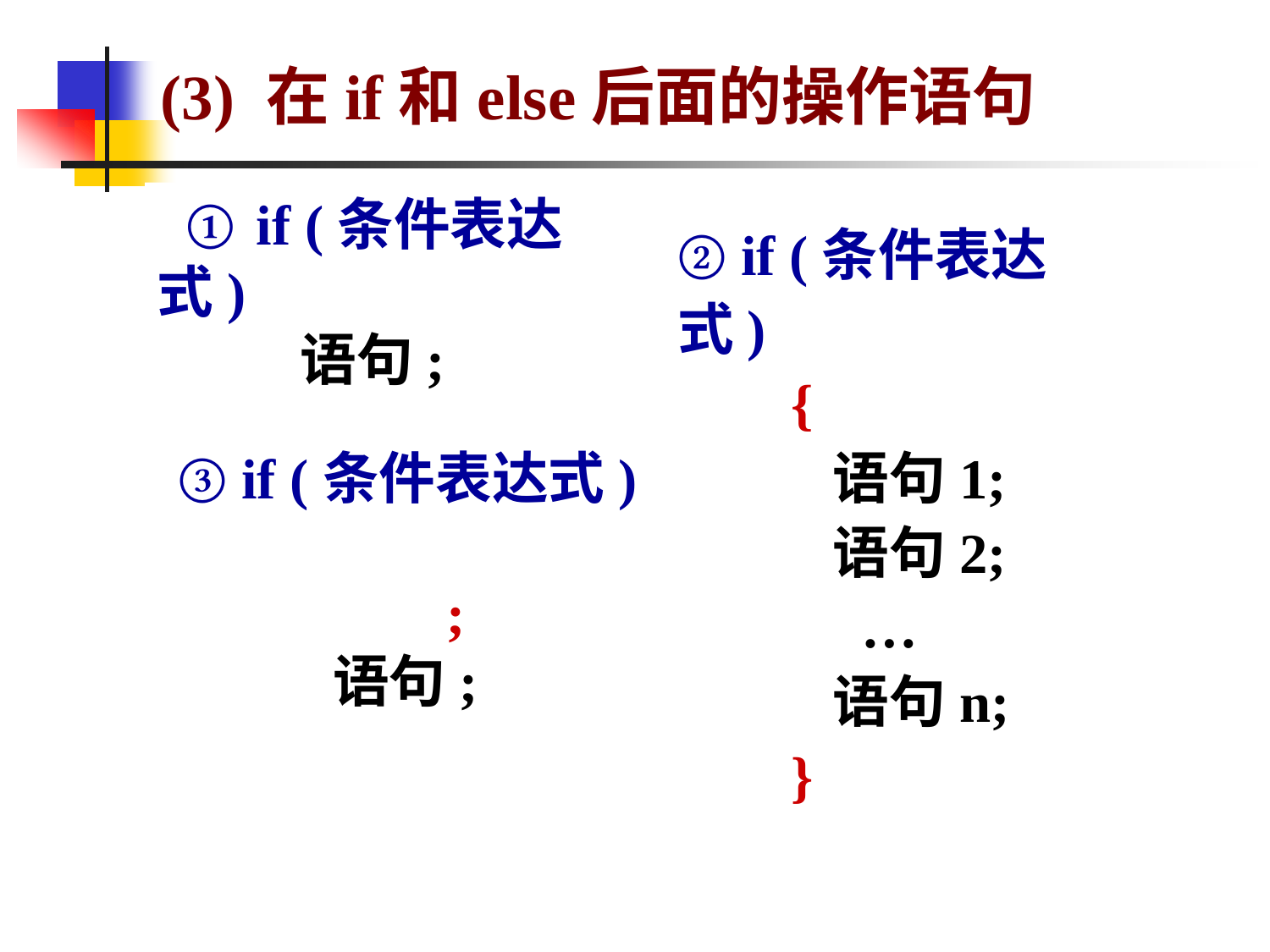

(3) 在if和else后面的操作语句
② if (条件表达式)
        {
           语句1;
           语句2;
             …
           语句n;
        }
  ① if (条件表达式)
          语句;
③ if (条件表达式)
                   ;
           语句;